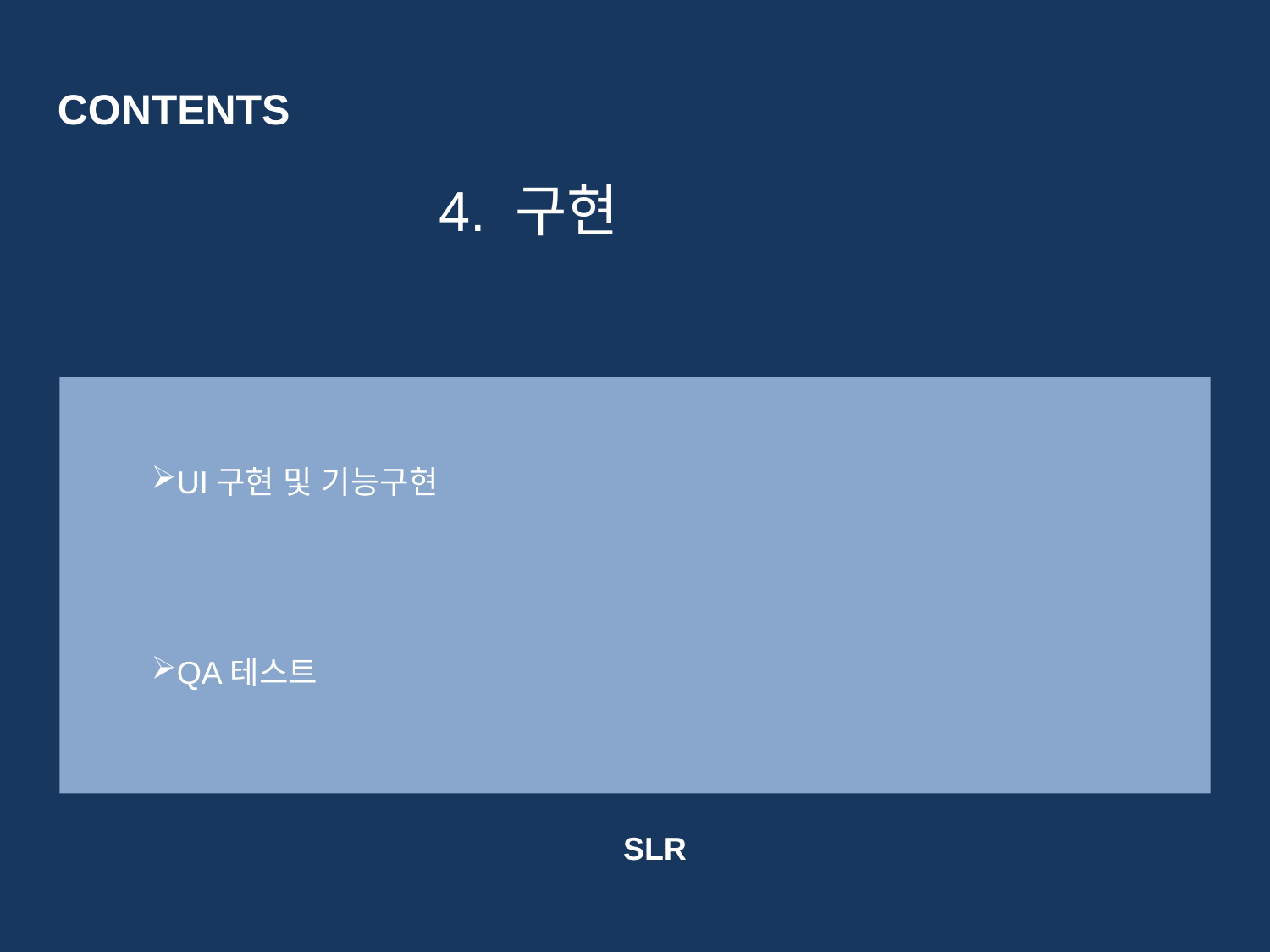

CONTENTS
4. 구현

UI구현 및 기능구현

QA테스트
SLR